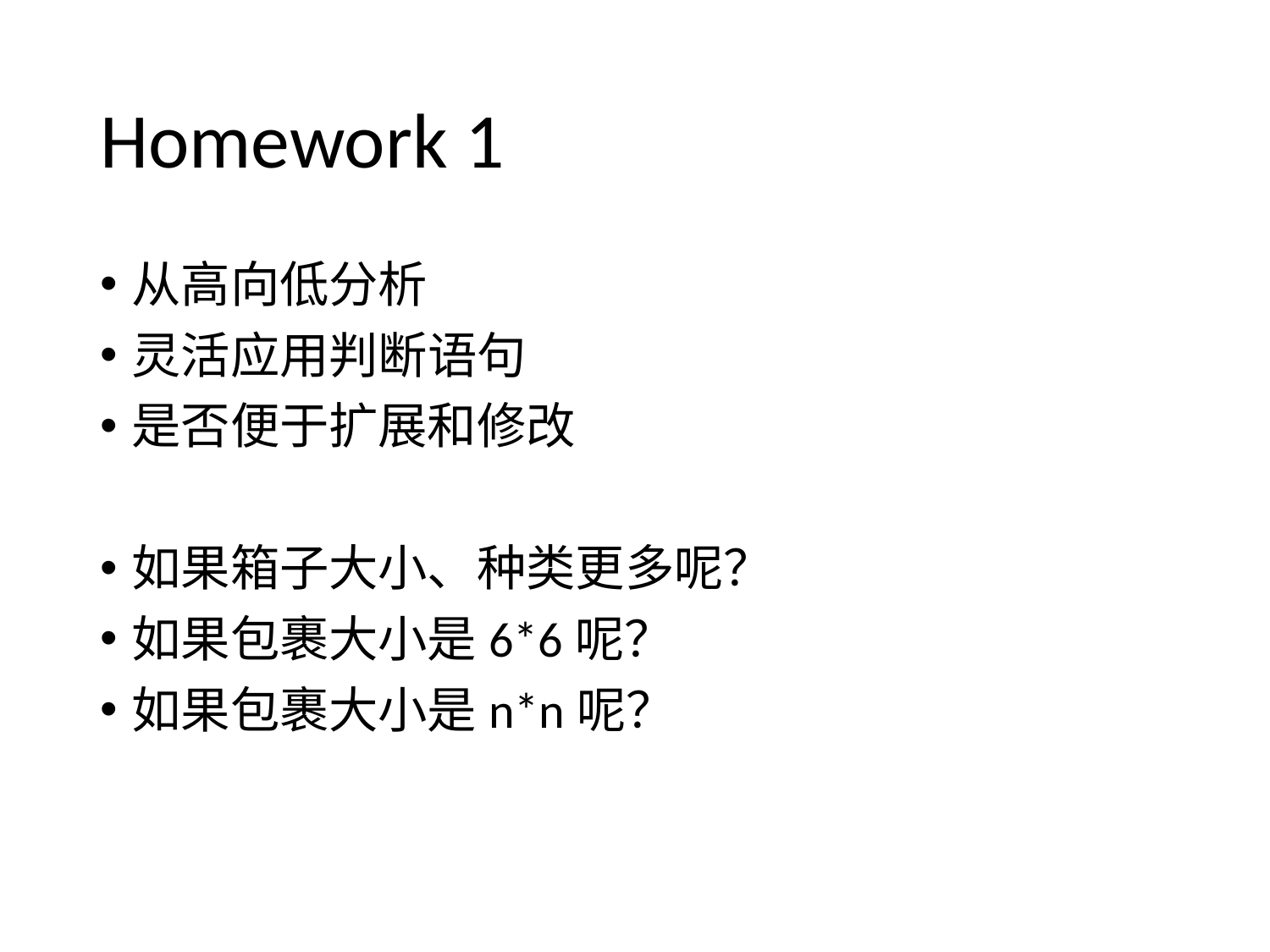

# Homework 1
从高向低分析
灵活应用判断语句
是否便于扩展和修改

如果箱子大小、种类更多呢？
如果包裹大小是6*6呢？
如果包裹大小是n*n呢？